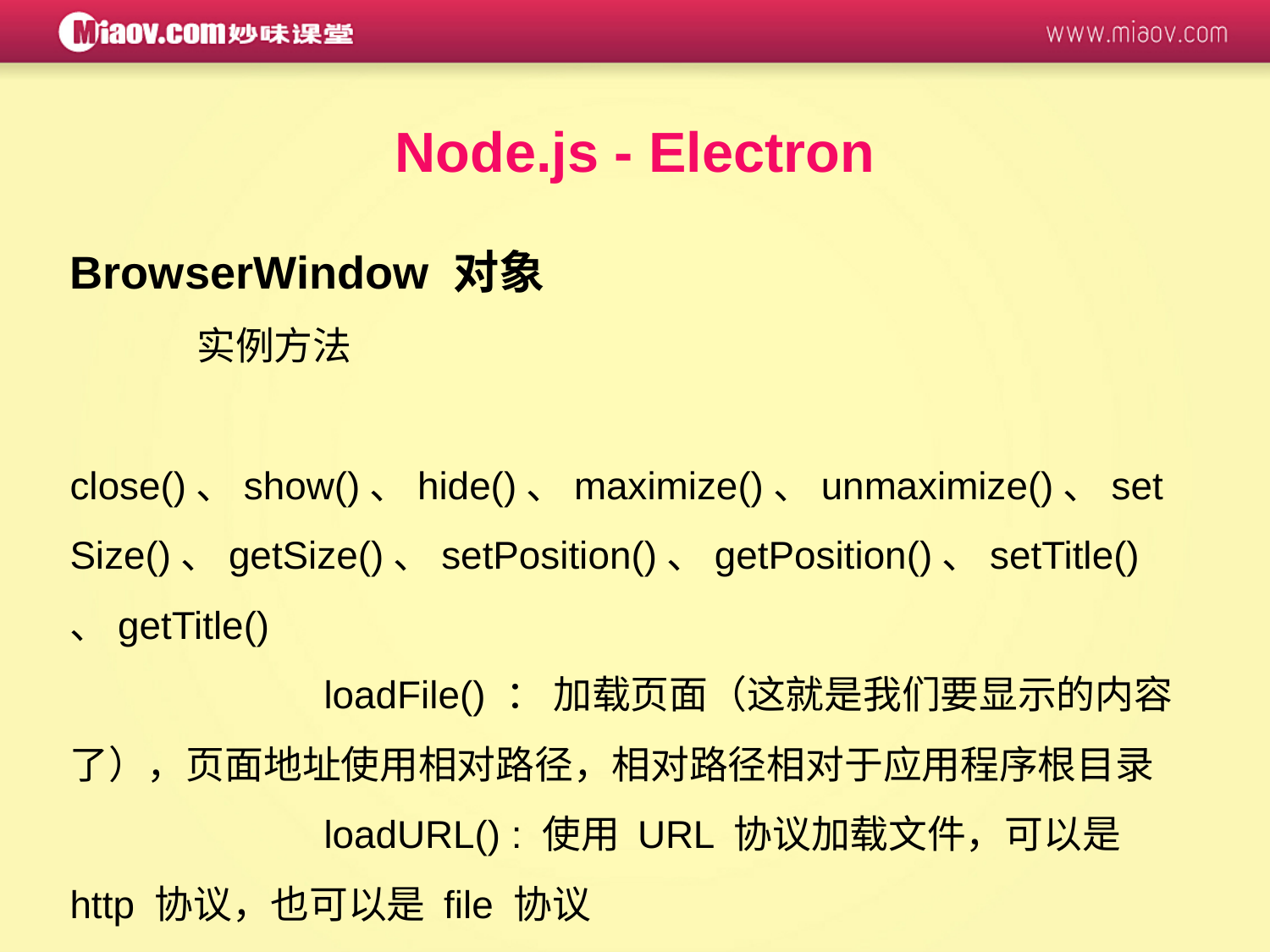

Node.js - Electron
BrowserWindow 对象
	实例方法
		close()、show()、hide()、maximize()、unmaximize()、setSize()、getSize()、setPosition()、getPosition()、setTitle()、getTitle()
		loadFile() ： 加载页面（这就是我们要显示的内容了），页面地址使用相对路径，相对路径相对于应用程序根目录
		loadURL() : 使用 URL 协议加载文件，可以是 http 协议，也可以是 file 协议